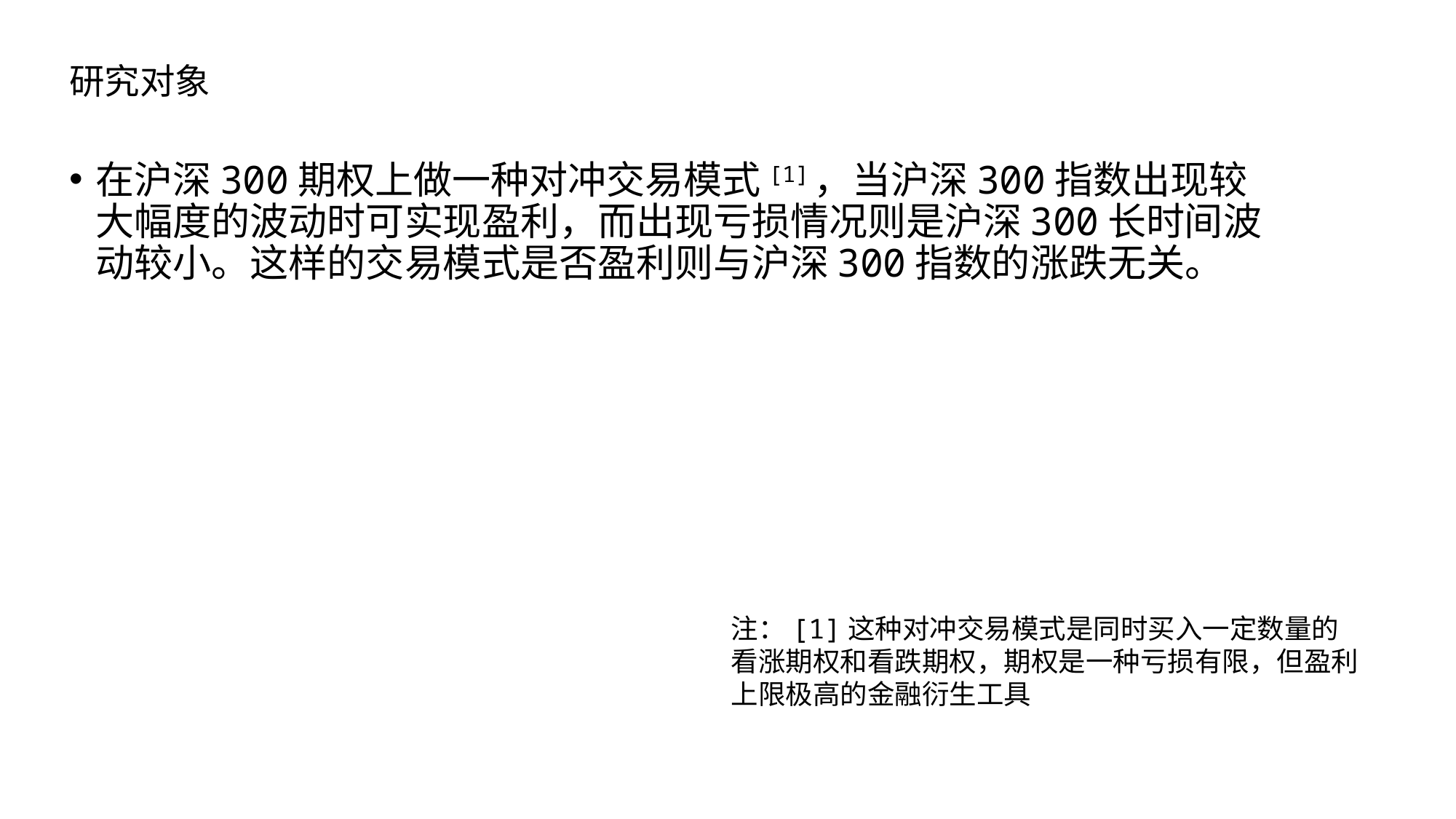

# 研究对象
在沪深300期权上做一种对冲交易模式[1]，当沪深300指数出现较大幅度的波动时可实现盈利，而出现亏损情况则是沪深300长时间波动较小。这样的交易模式是否盈利则与沪深300指数的涨跌无关。
注：[1]这种对冲交易模式是同时买入一定数量的看涨期权和看跌期权，期权是一种亏损有限，但盈利上限极高的金融衍生工具